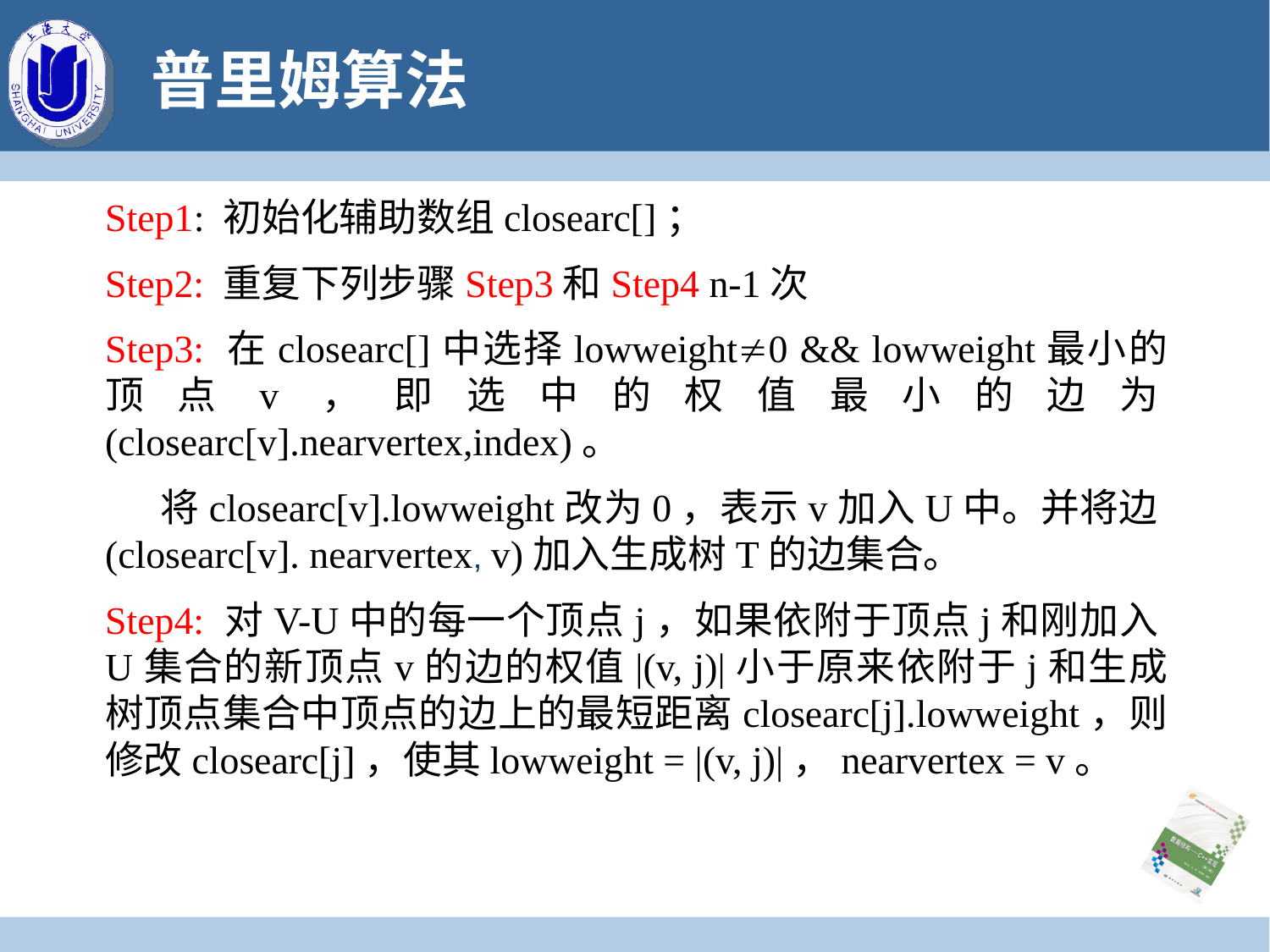

# 普里姆算法
Step1: 初始化辅助数组closearc[]；
Step2: 重复下列步骤Step3和Step4 n-1次
Step3: 在closearc[]中选择lowweight≠0 && lowweight最小的顶点v，即选中的权值最小的边为(closearc[v].nearvertex,index)。
     将closearc[v].lowweight改为0，表示v加入U中。并将边(closearc[v]. nearvertex, v)加入生成树T的边集合。
Step4: 对V-U中的每一个顶点j，如果依附于顶点j和刚加入U集合的新顶点v的边的权值|(v, j)|小于原来依附于j和生成树顶点集合中顶点的边上的最短距离closearc[j].lowweight，则修改closearc[j]，使其lowweight = |(v, j)|，nearvertex = v。